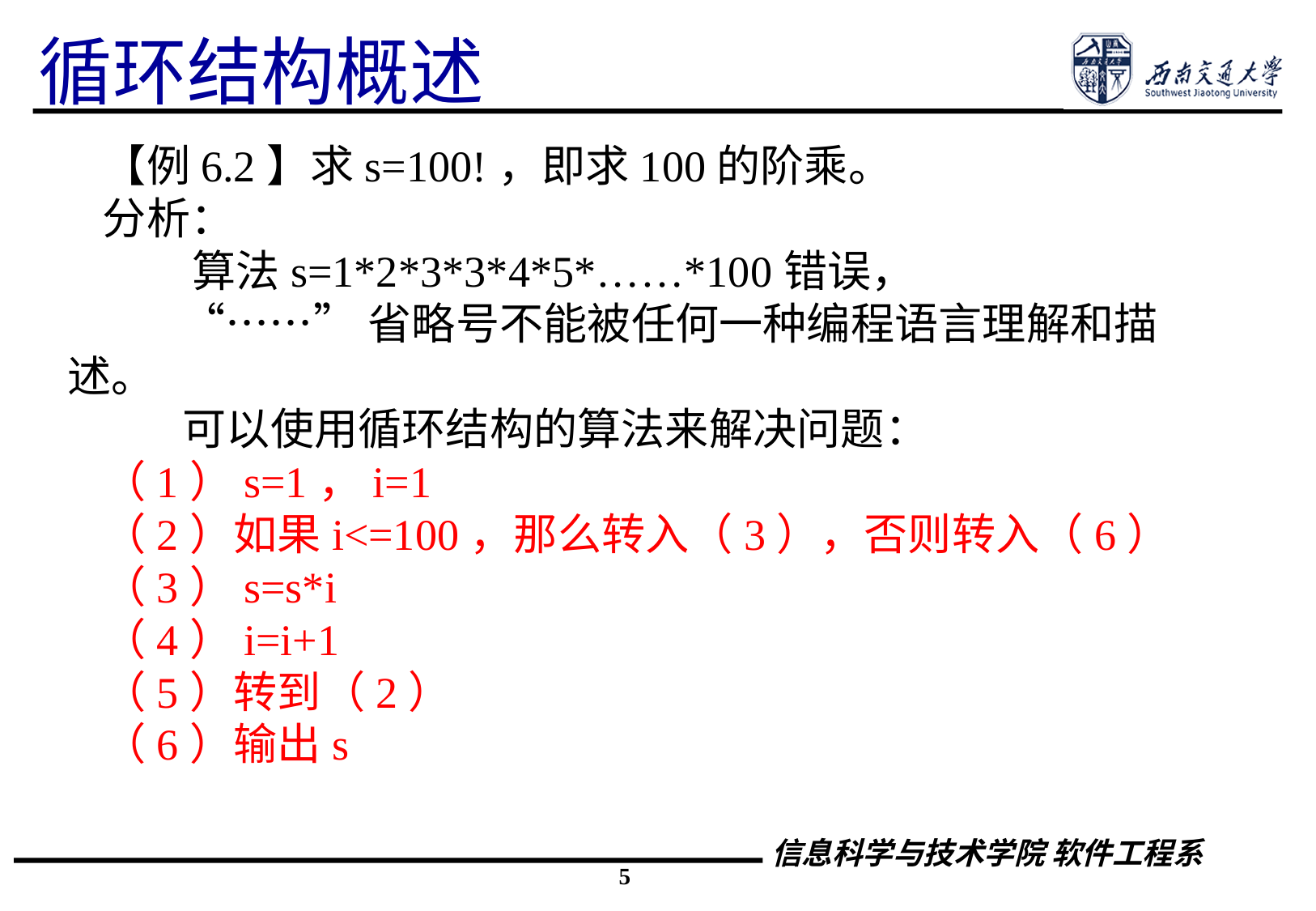

# 循环结构概述
【例6.2】求s=100!，即求100的阶乘。
分析：
        算法s=1*2*3*3*4*5*……*100错误，
        “……”省略号不能被任何一种编程语言理解和描述。
       可以使用循环结构的算法来解决问题：
（1）s=1，i=1
（2）如果i<=100，那么转入（3），否则转入（6）
（3）s=s*i
（4）i=i+1
（5）转到（2）
（6）输出s
5